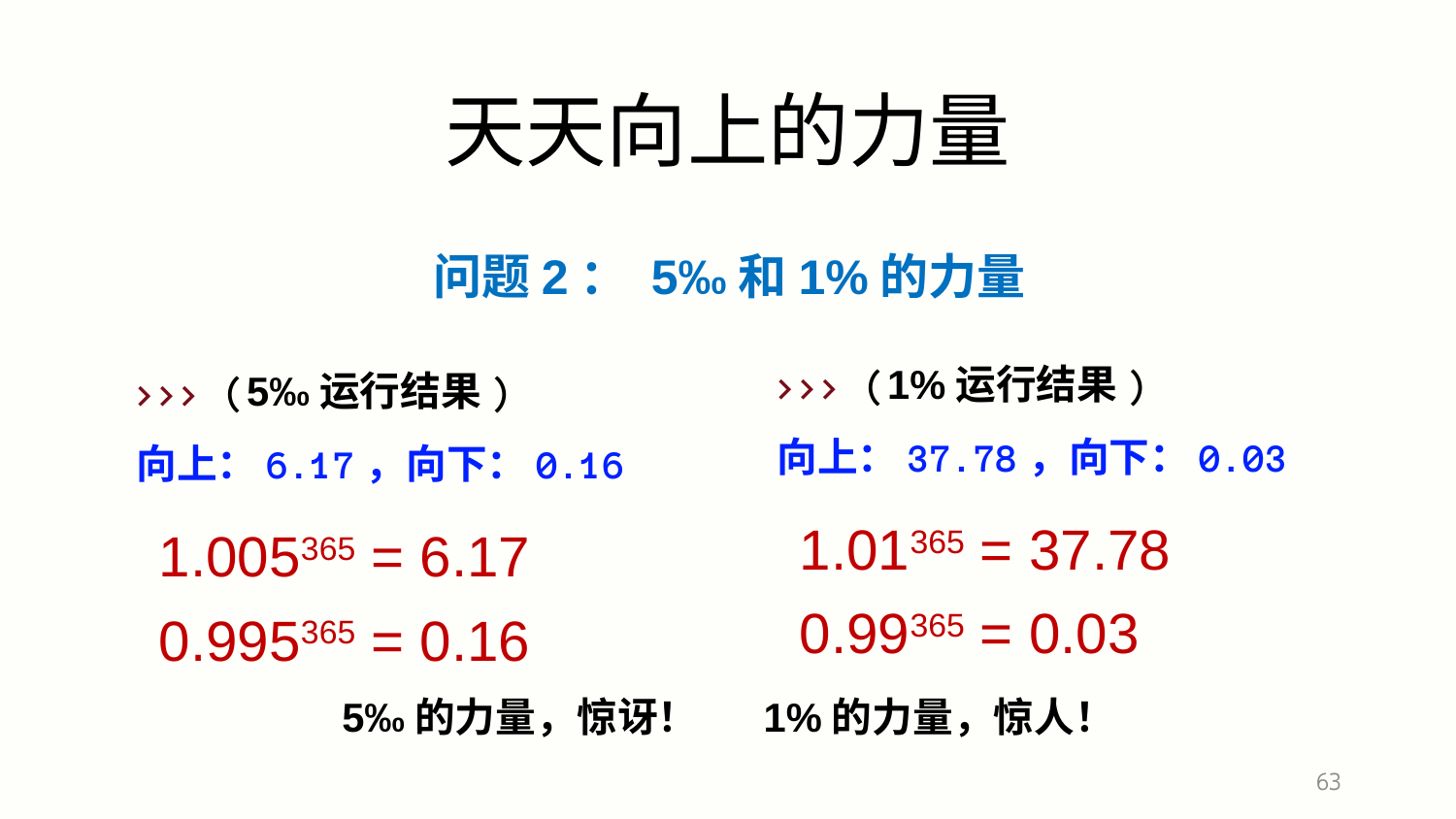

天天向上的力量
问题2： 5‰和1%的力量
>>> (1%运行结果)
向上：37.78，向下：0.03
>>> (5‰运行结果)
向上：6.17，向下：0.16
1.01365 = 37.78
1.005365 = 6.17
0.99365 = 0.03
0.995365 = 0.16
5‰的力量，惊讶！      1%的力量，惊人！
63